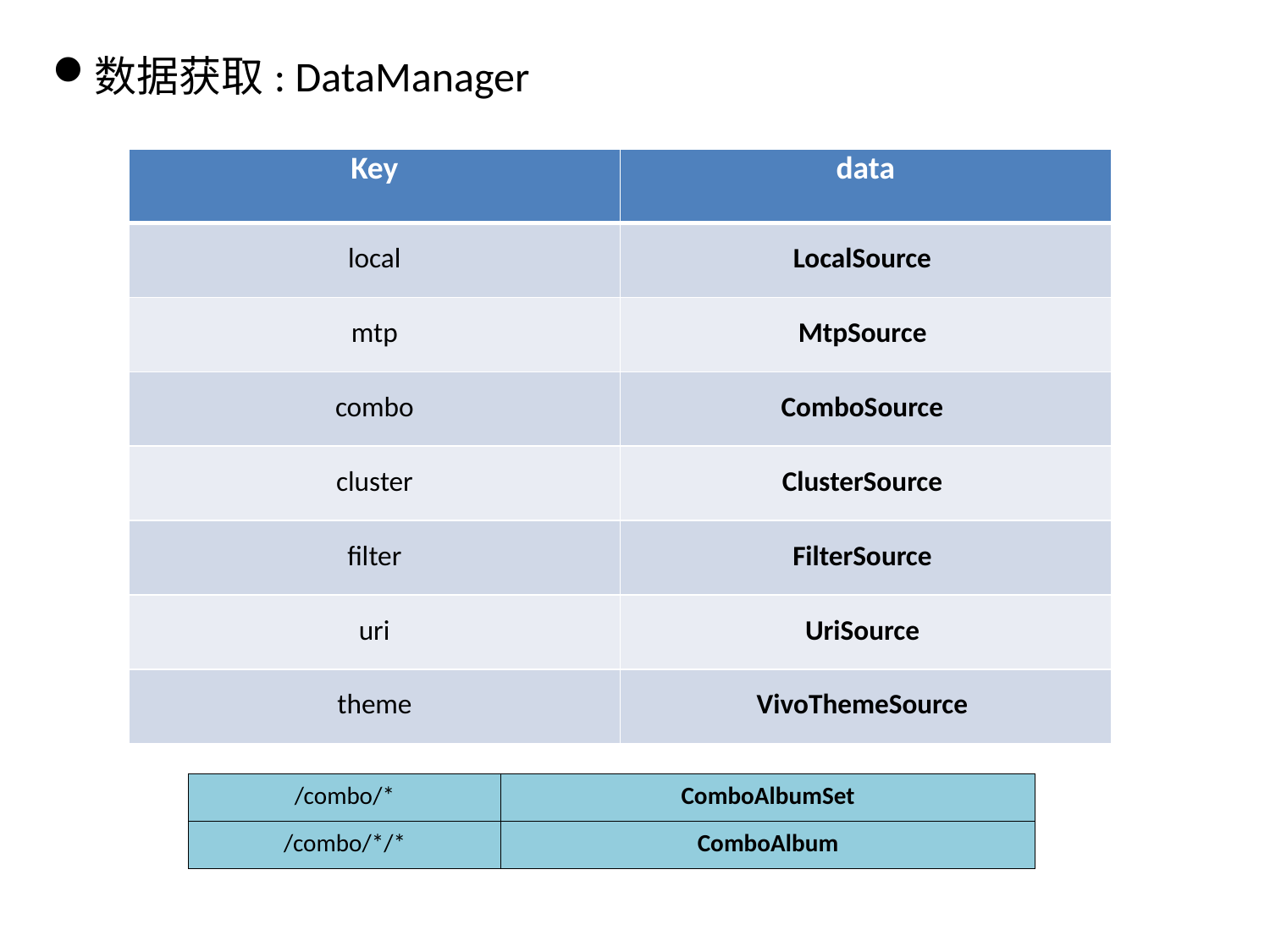

# 数据获取: DataManager
| Key | data |
| --- | --- |
| local | LocalSource |
| mtp | MtpSource |
| combo | ComboSource |
| cluster | ClusterSource |
| filter | FilterSource |
| uri | UriSource |
| theme | VivoThemeSource |
| /combo/\* | ComboAlbumSet |
| --- | --- |
| /combo/\*/\* | ComboAlbum |